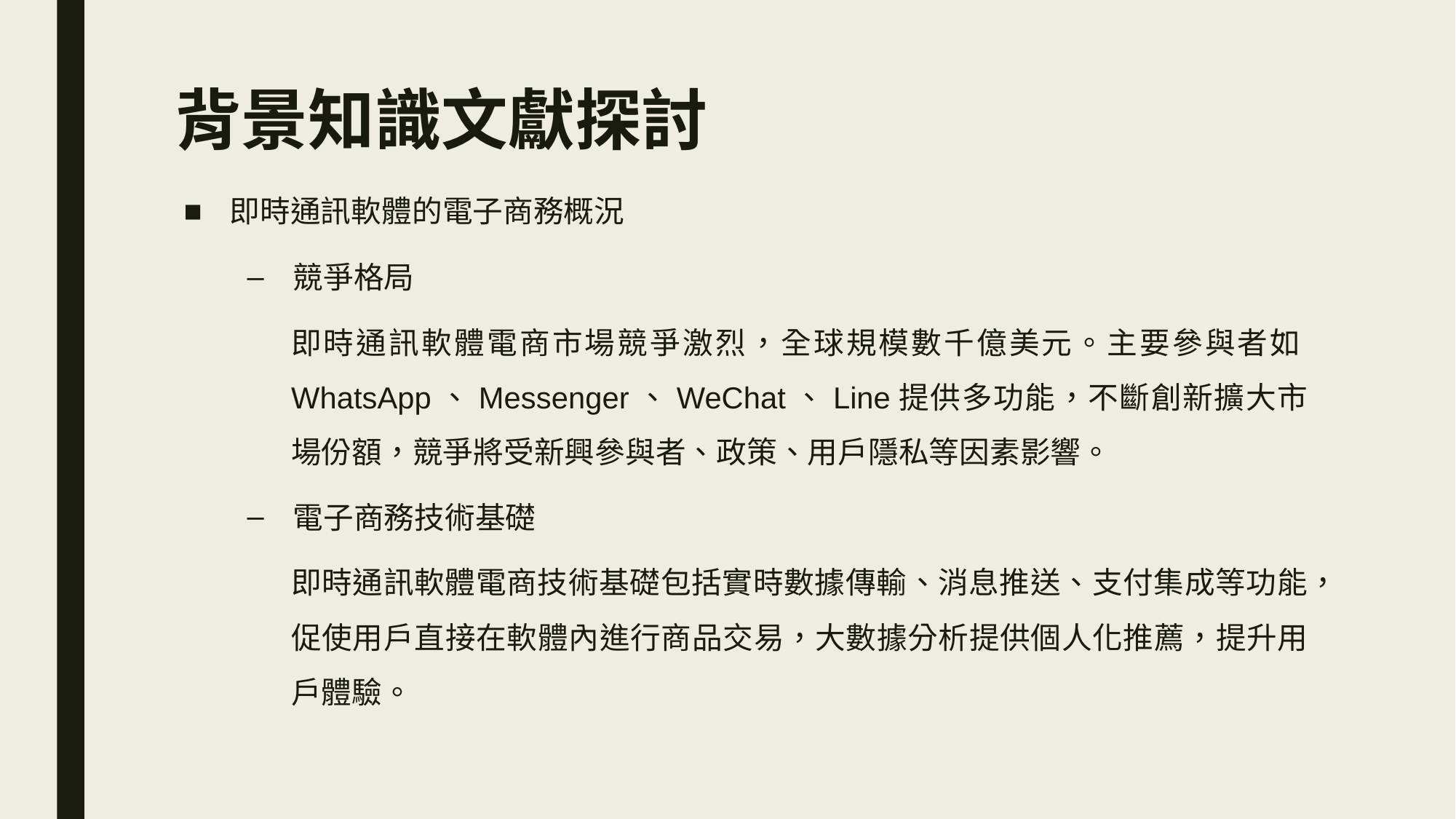

# 背景知識文獻探討
即時通訊軟體的電子商務概況
競爭格局
即時通訊軟體電商市場競爭激烈，全球規模數千億美元。主要參與者如WhatsApp、Messenger、WeChat、Line提供多功能，不斷創新擴大市場份額，競爭將受新興參與者、政策、用戶隱私等因素影響。
電子商務技術基礎
即時通訊軟體電商技術基礎包括實時數據傳輸、消息推送、支付集成等功能，促使用戶直接在軟體內進行商品交易，大數據分析提供個人化推薦，提升用戶體驗。